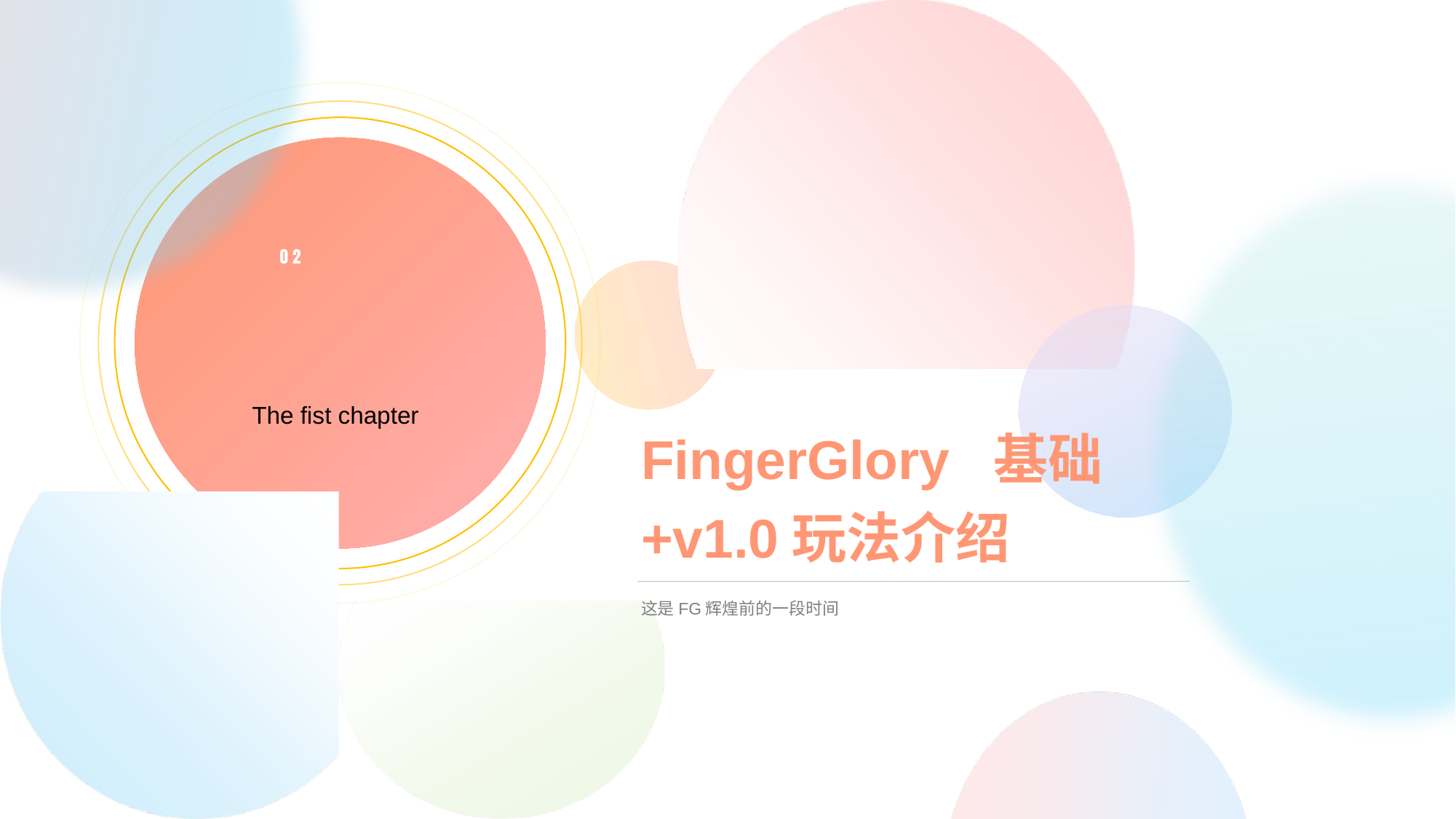

02
The fist chapter
# FingerGlory  基础+v1.0玩法介绍
这是FG辉煌前的一段时间